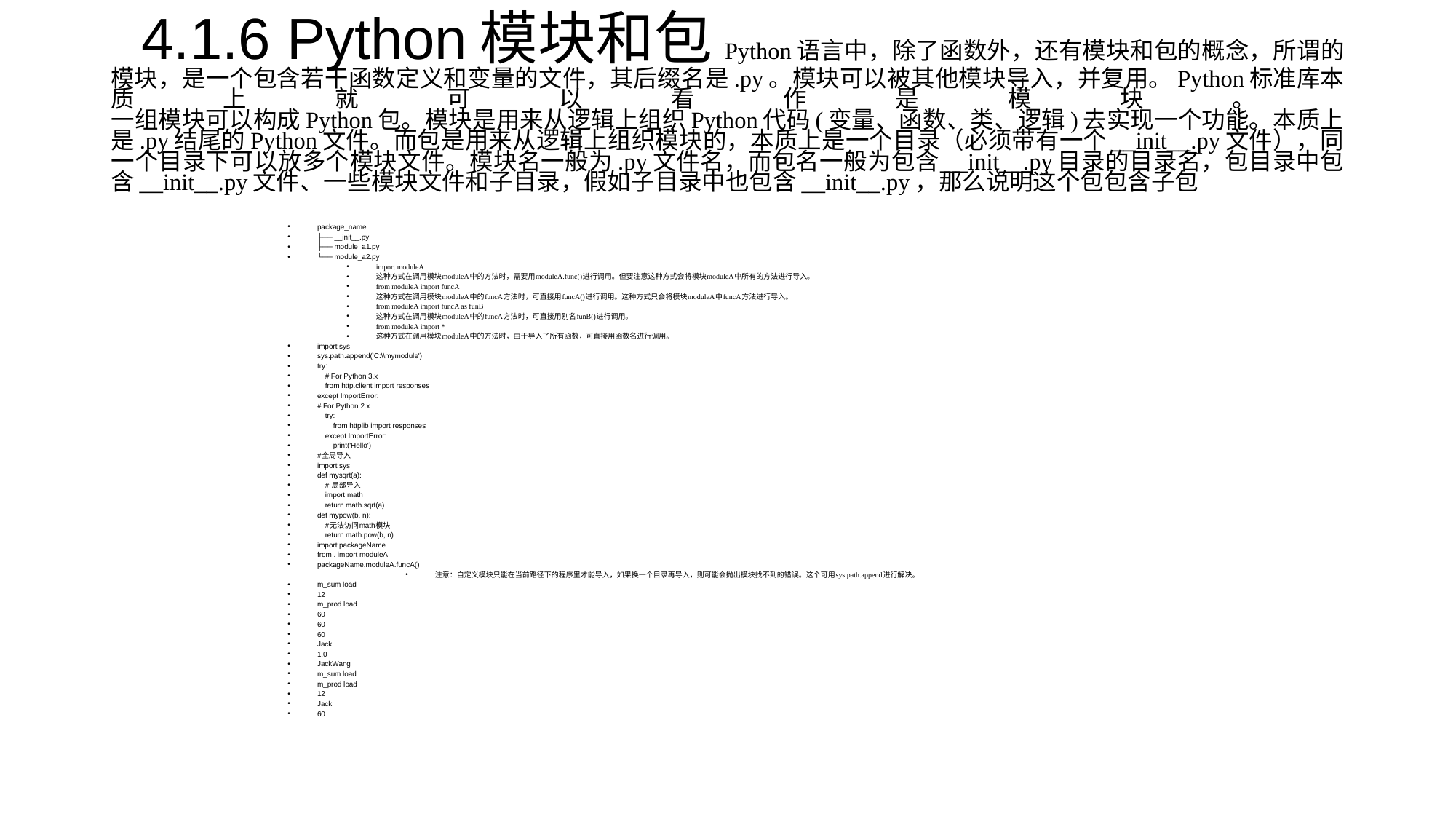

# 4.1.6 Python模块和包Python语言中，除了函数外，还有模块和包的概念，所谓的模块，是一个包含若干函数定义和变量的文件，其后缀名是.py。模块可以被其他模块导入，并复用。Python标准库本质上就可以看作是模块。 一组模块可以构成Python包。模块是用来从逻辑上组织Python代码(变量、函数、类、逻辑)去实现一个功能。本质上是.py结尾的Python文件。而包是用来从逻辑上组织模块的，本质上是一个目录（必须带有一个__init__.py文件），同一个目录下可以放多个模块文件。模块名一般为.py文件名，而包名一般为包含__init__.py目录的目录名，包目录中包含__init__.py文件、一些模块文件和子目录，假如子目录中也包含__init__.py，那么说明这个包包含子包
package_name
├── __init__.py
├── module_a1.py
└── module_a2.py
import moduleA
这种方式在调用模块moduleA中的方法时，需要用moduleA.func()进行调用。但要注意这种方式会将模块moduleA中所有的方法进行导入。
from moduleA import funcA
这种方式在调用模块moduleA中的funcA方法时，可直接用funcA()进行调用。这种方式只会将模块moduleA中funcA方法进行导入。
from moduleA import funcA as funB
这种方式在调用模块moduleA中的funcA方法时，可直接用别名funB()进行调用。
from moduleA import *
这种方式在调用模块moduleA中的方法时，由于导入了所有函数，可直接用函数名进行调用。
import sys
sys.path.append('C:\\mymodule')
try:
    # For Python 3.x
    from http.client import responses
except ImportError:
# For Python 2.x
    try:
        from httplib import responses
    except ImportError:
        print('Hello')
#全局导入
import sys
def mysqrt(a):
    # 局部导入
    import math
    return math.sqrt(a)
def mypow(b, n):
    #无法访问math模块
    return math.pow(b, n)
import packageName
from . import moduleA
packageName.moduleA.funcA()
注意：自定义模块只能在当前路径下的程序里才能导入，如果换一个目录再导入，则可能会抛出模块找不到的错误。这个可用sys.path.append进行解决。
m_sum load
12
m_prod load
60
60
60
Jack
1.0
JackWang
m_sum load
m_prod load
12
Jack
60